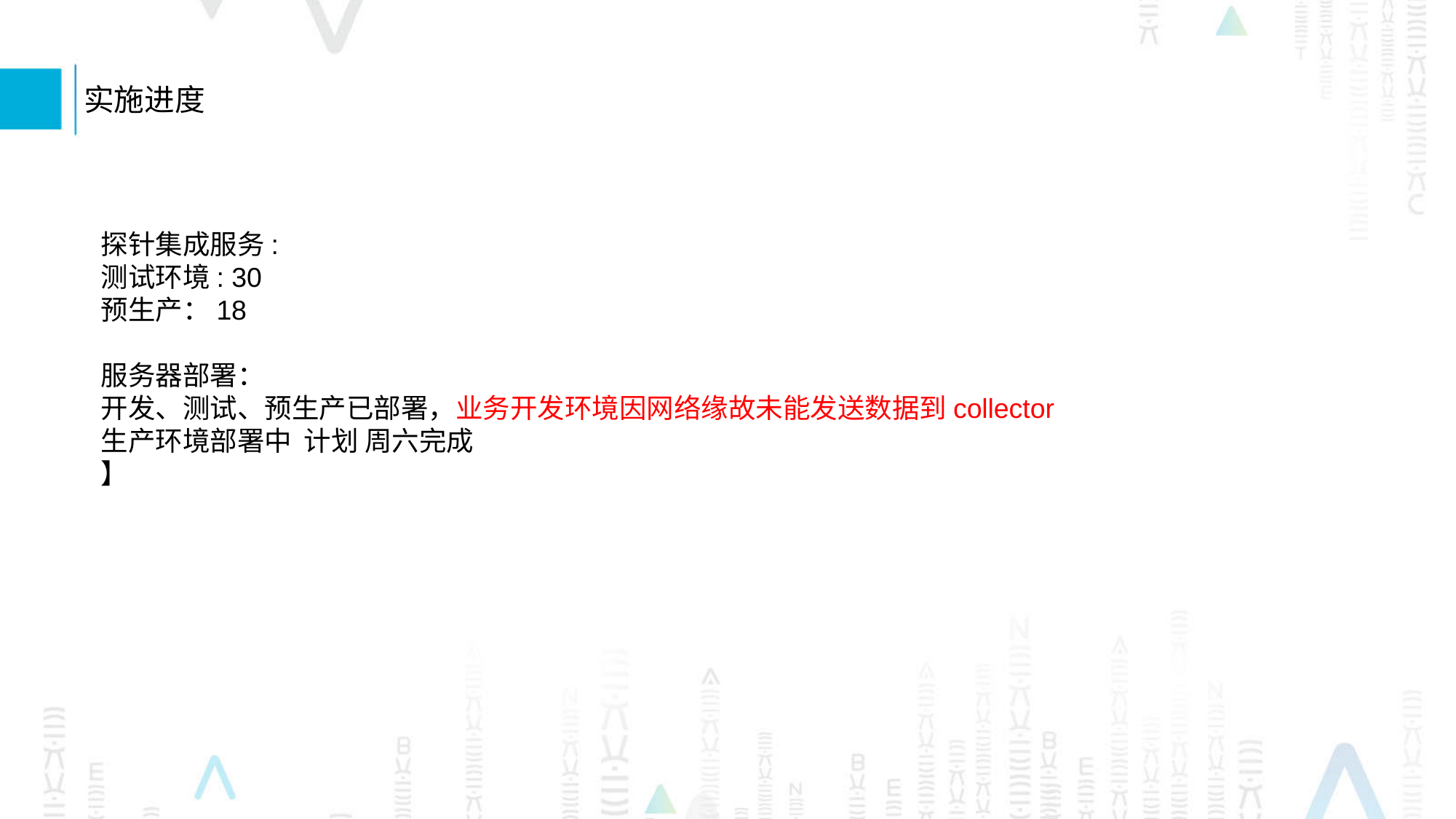

实施进度

探针集成服务:
测试环境: 30
预生产：18

服务器部署：
开发、测试、预生产已部署，业务开发环境因网络缘故未能发送数据到collector
生产环境部署中  计划 周六完成
】